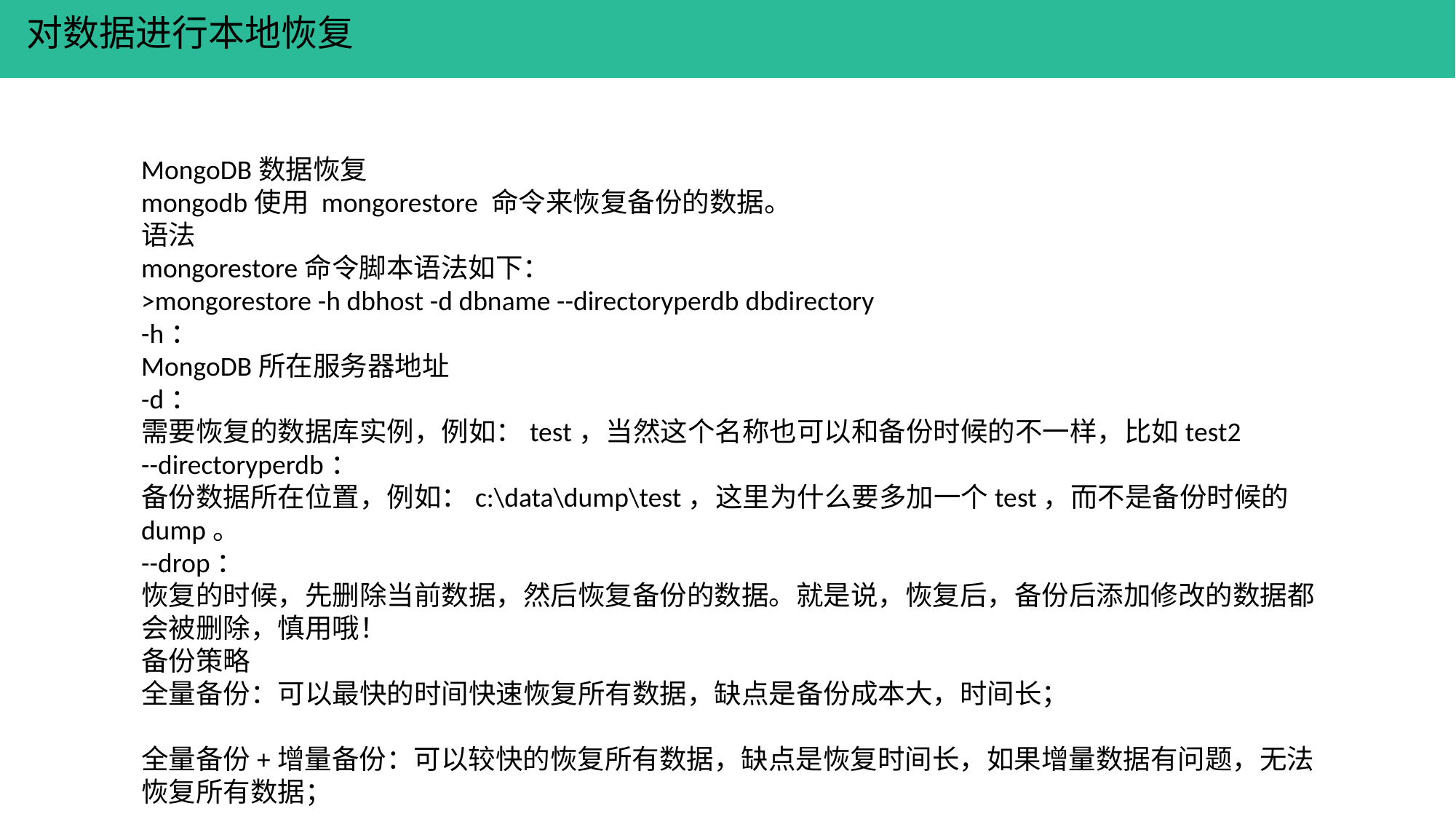

对数据进行本地恢复
MongoDB数据恢复
mongodb使用 mongorestore 命令来恢复备份的数据。
语法
mongorestore命令脚本语法如下：
>mongorestore -h dbhost -d dbname --directoryperdb dbdirectory
-h：
MongoDB所在服务器地址
-d：
需要恢复的数据库实例，例如：test，当然这个名称也可以和备份时候的不一样，比如test2
--directoryperdb：
备份数据所在位置，例如：c:\data\dump\test，这里为什么要多加一个test，而不是备份时候的dump。
--drop：
恢复的时候，先删除当前数据，然后恢复备份的数据。就是说，恢复后，备份后添加修改的数据都会被删除，慎用哦！
备份策略
全量备份：可以最快的时间快速恢复所有数据，缺点是备份成本大，时间长；

全量备份+增量备份：可以较快的恢复所有数据，缺点是恢复时间长，如果增量数据有问题，无法恢复所有数据；